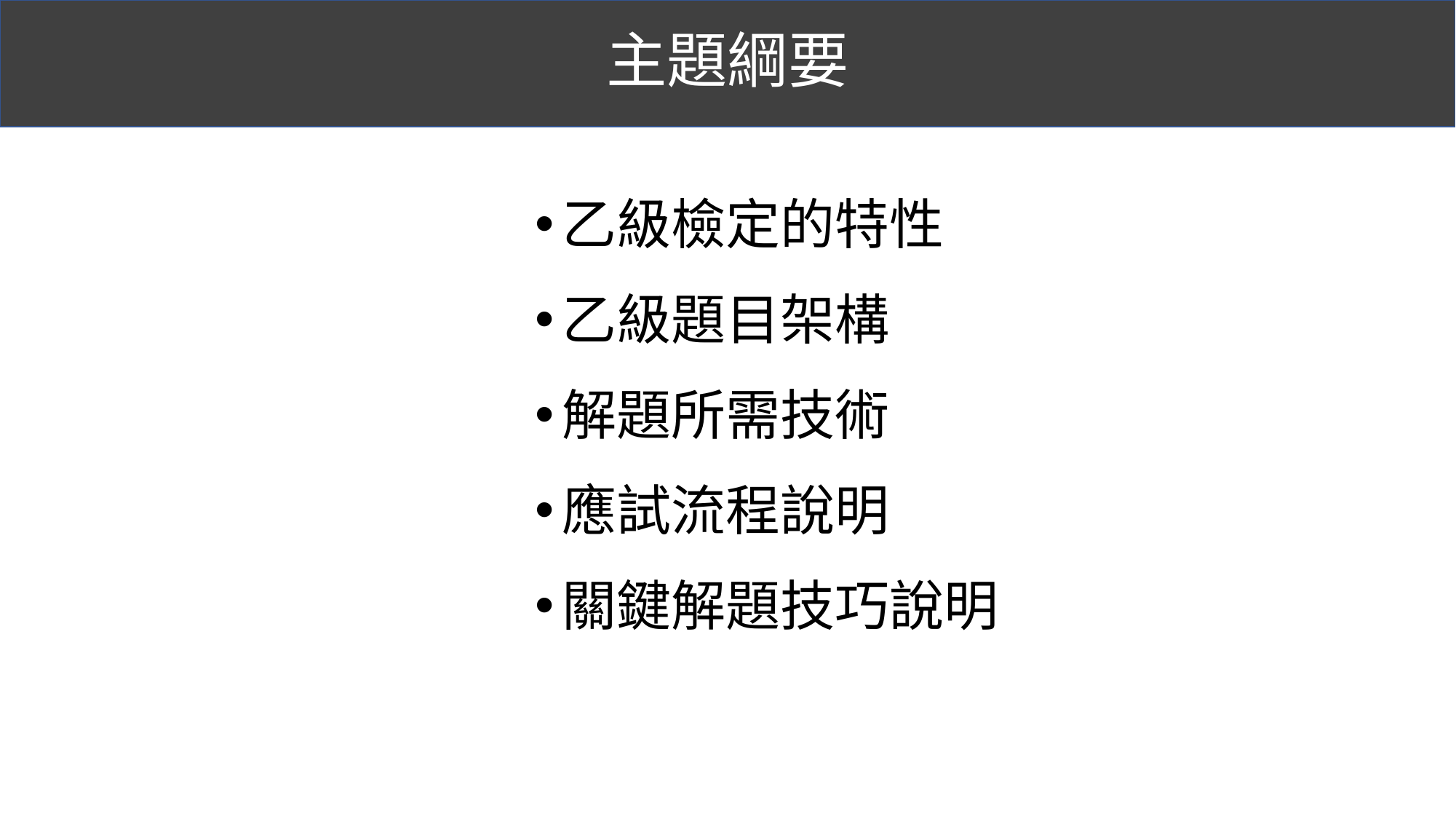

# 主題綱要
乙級檢定的特性
乙級題目架構
解題所需技術
應試流程說明
關鍵解題技巧說明